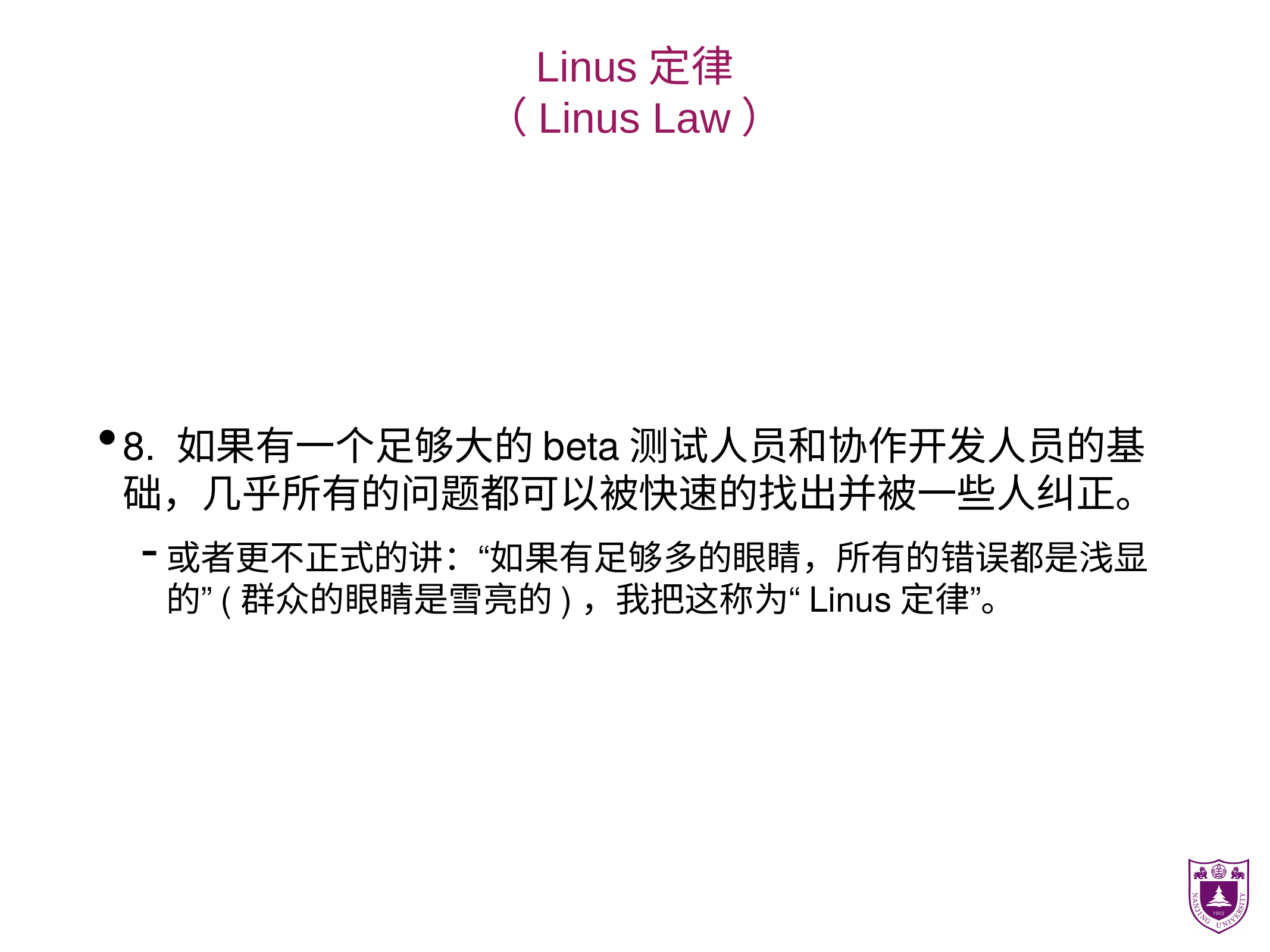

# Linus定律
（Linus Law）
8. 如果有一个足够大的beta测试人员和协作开发人员的基础，几乎所有的问题都可以被快速的找出并被一些人纠正。
或者更不正式的讲：“如果有足够多的眼睛，所有的错误都是浅显的”(群众的眼睛是雪亮的)，我把这称为“Linus定律”。